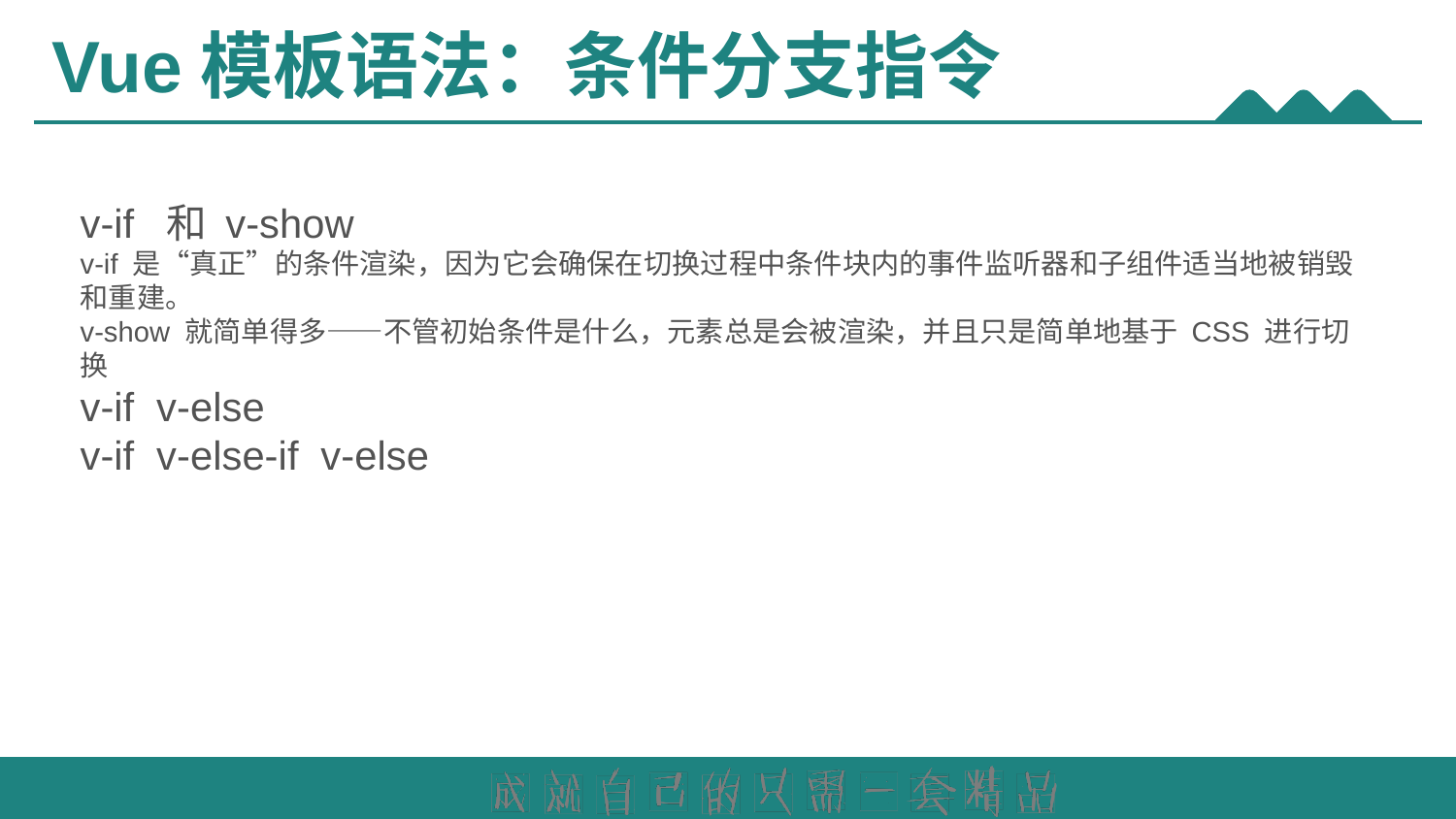

# Vue模板语法：条件分支指令
v-if  和 v-show
v-if 是“真正”的条件渲染，因为它会确保在切换过程中条件块内的事件监听器和子组件适当地被销毁和重建。
v-show 就简单得多——不管初始条件是什么，元素总是会被渲染，并且只是简单地基于 CSS 进行切换
v-if  v-else
v-if  v-else-if  v-else